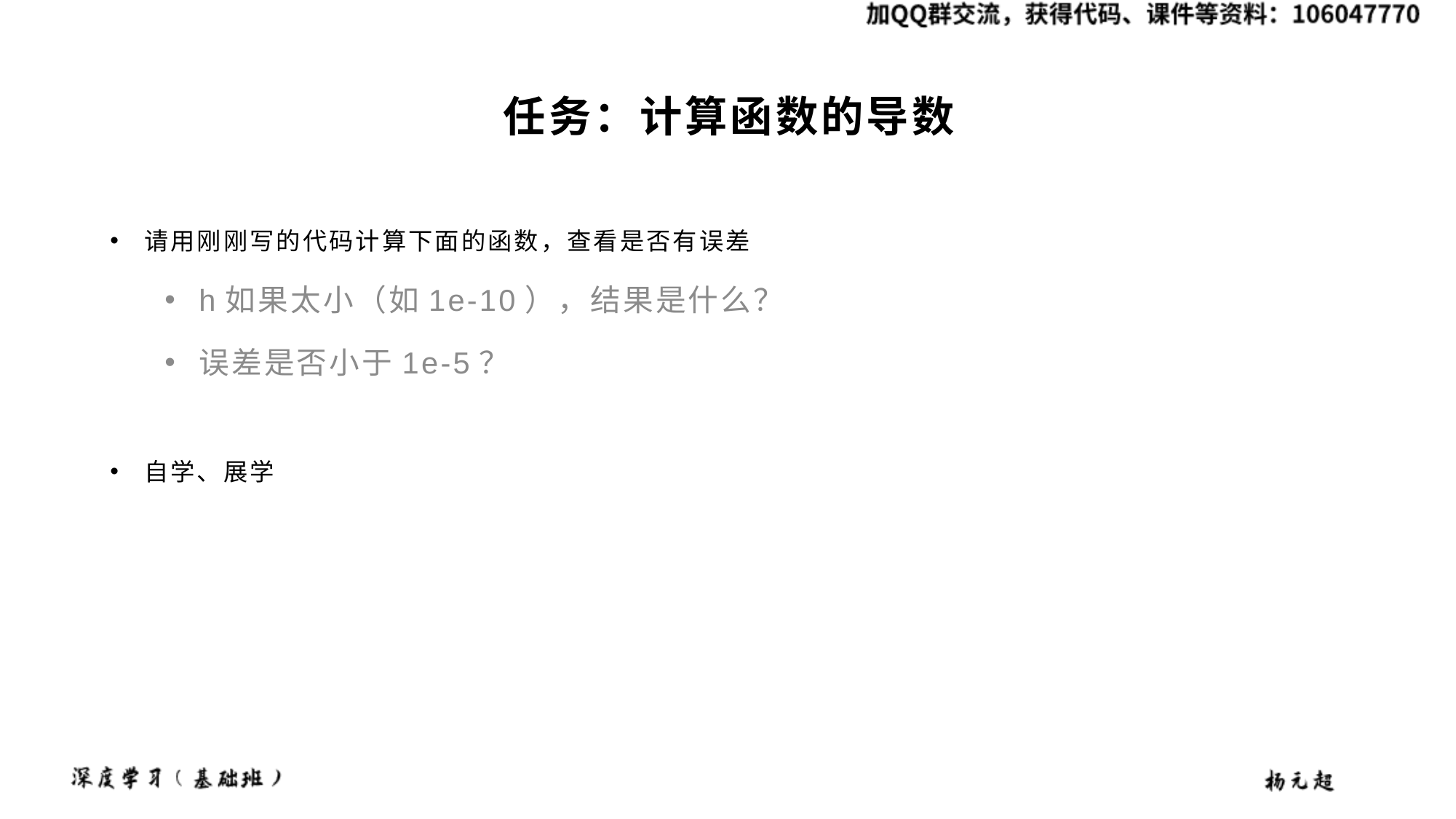

# 任务：计算函数的导数
请用刚刚写的代码计算下面的函数，查看是否有误差
h如果太小（如1e-10），结果是什么？
误差是否小于1e-5？

自学、展学